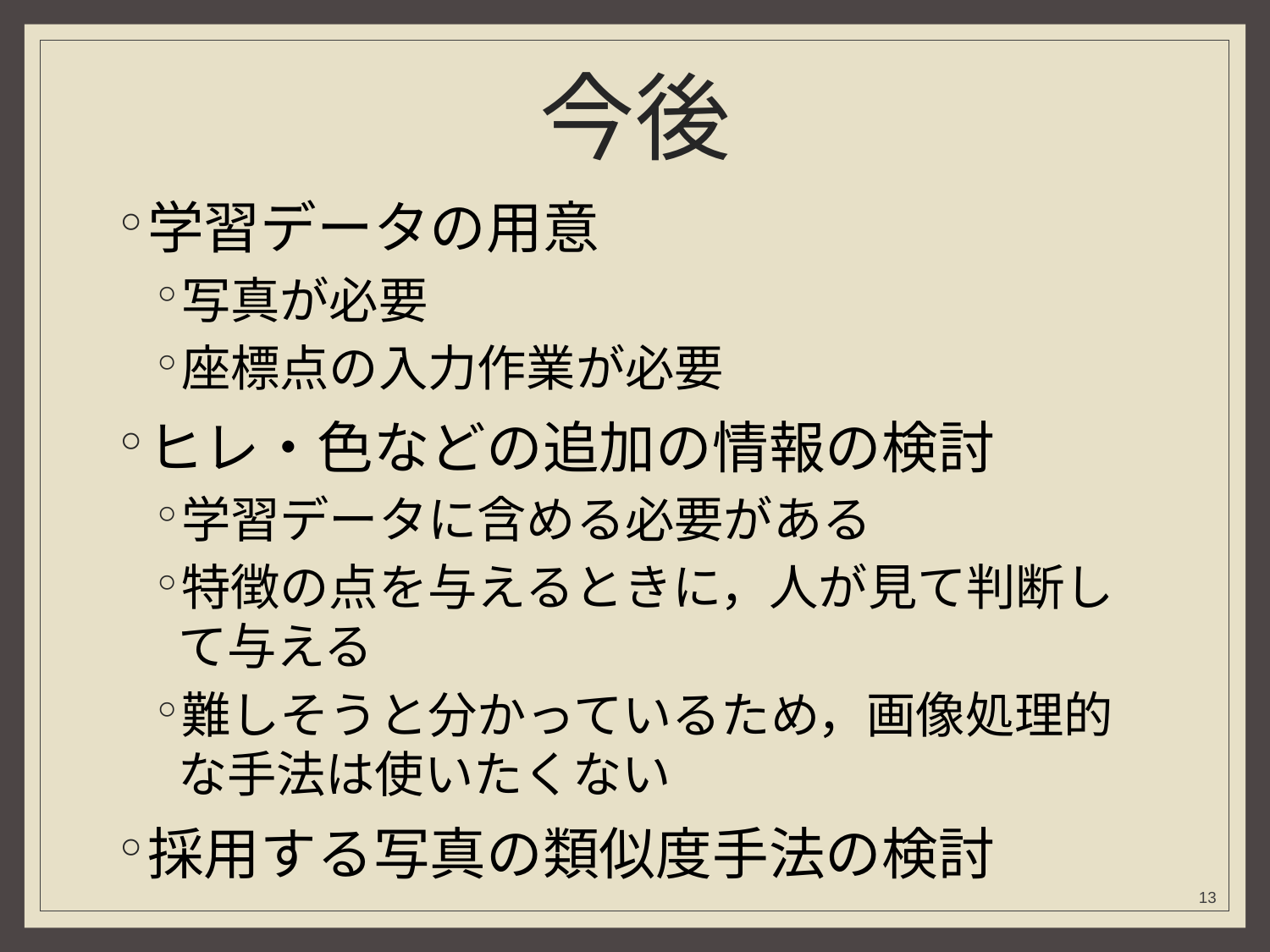

# 今後
学習データの用意
写真が必要
座標点の入力作業が必要
ヒレ・色などの追加の情報の検討
学習データに含める必要がある
特徴の点を与えるときに，人が見て判断して与える
難しそうと分かっているため，画像処理的な手法は使いたくない
採用する写真の類似度手法の検討
13